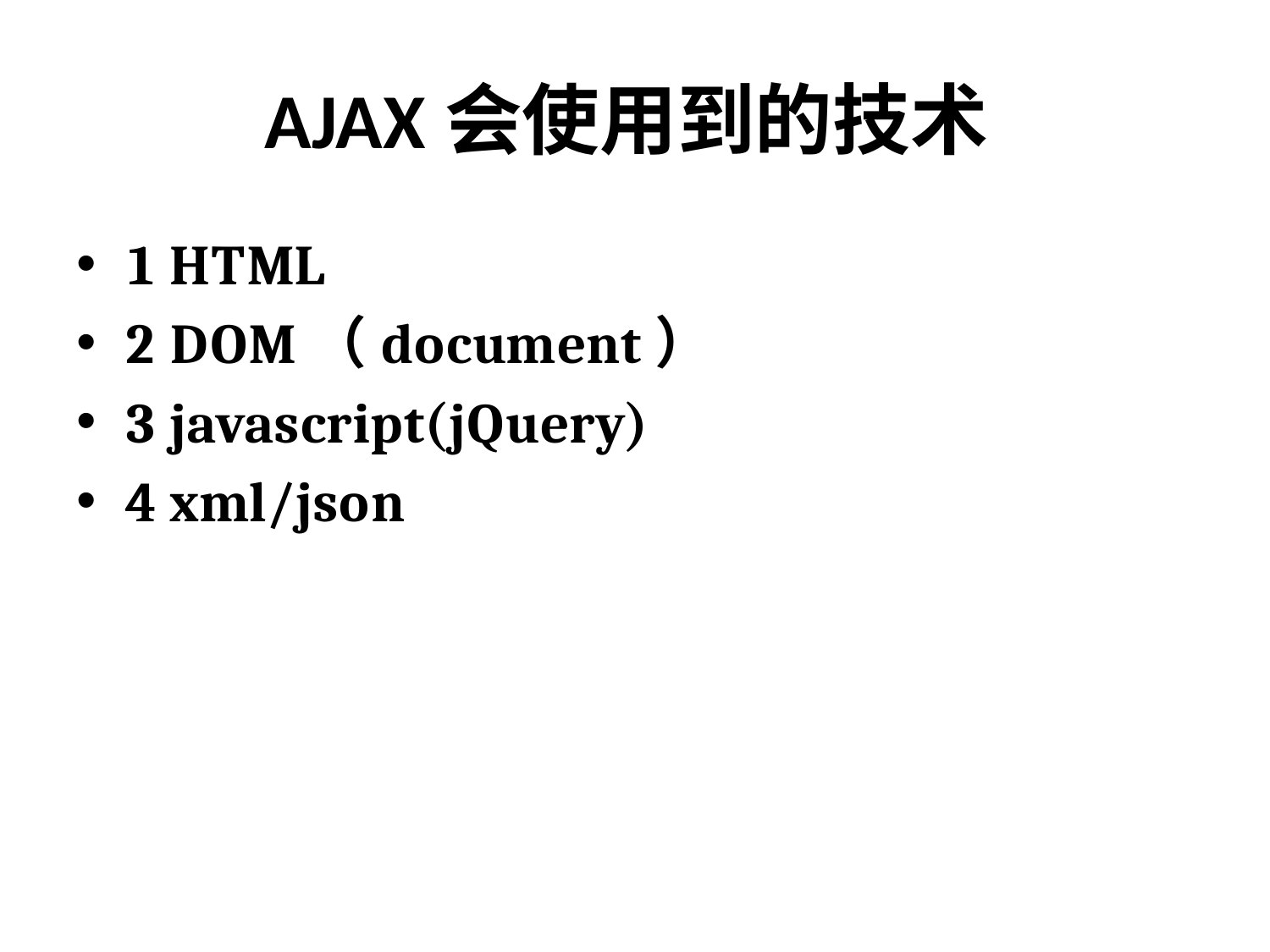

# AJAX会使用到的技术
1 HTML
2 DOM（document）
3 javascript(jQuery)
4 xml/json